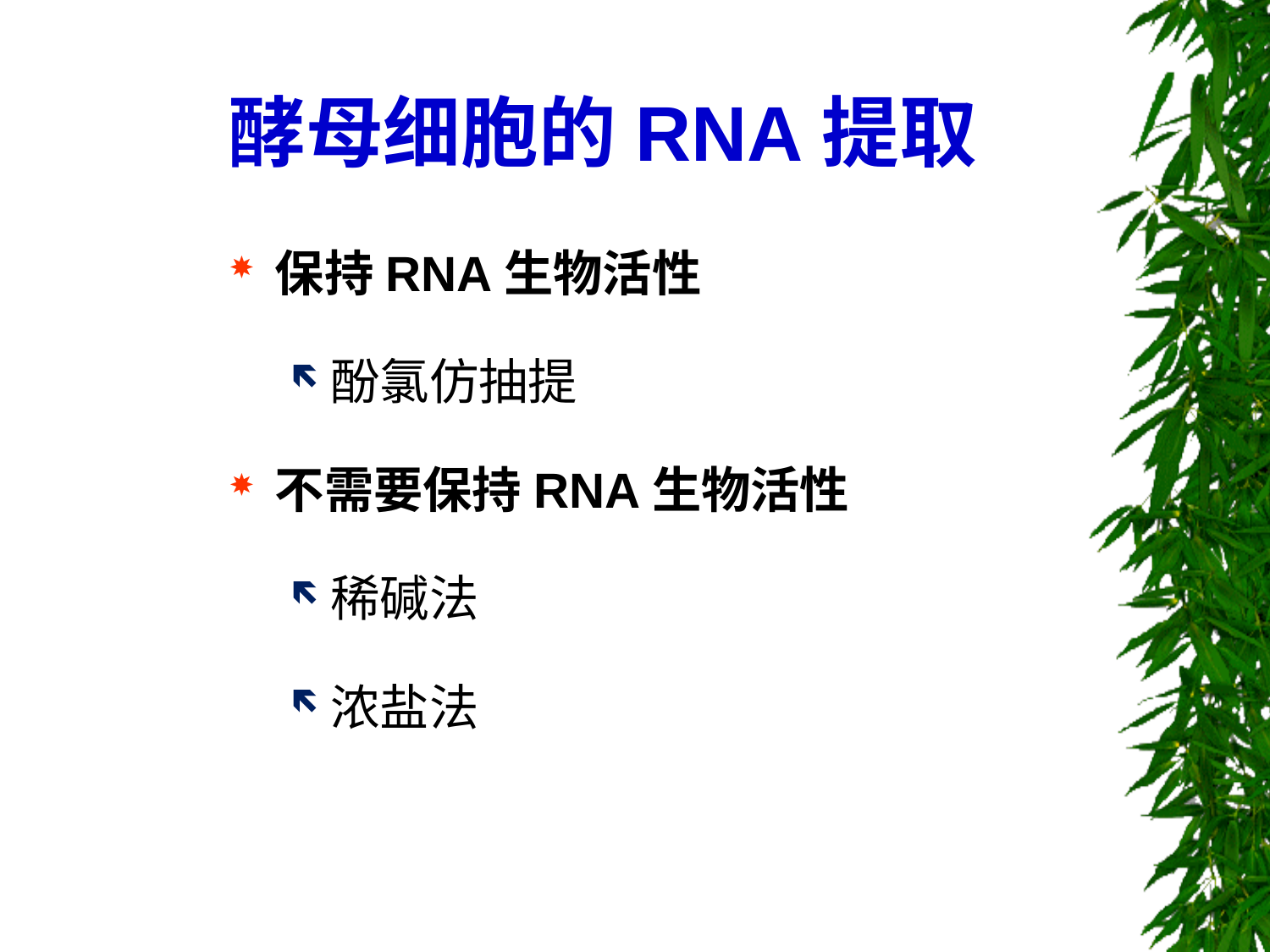

# 酵母细胞的RNA提取
保持RNA生物活性
酚氯仿抽提
不需要保持RNA生物活性
稀碱法
浓盐法